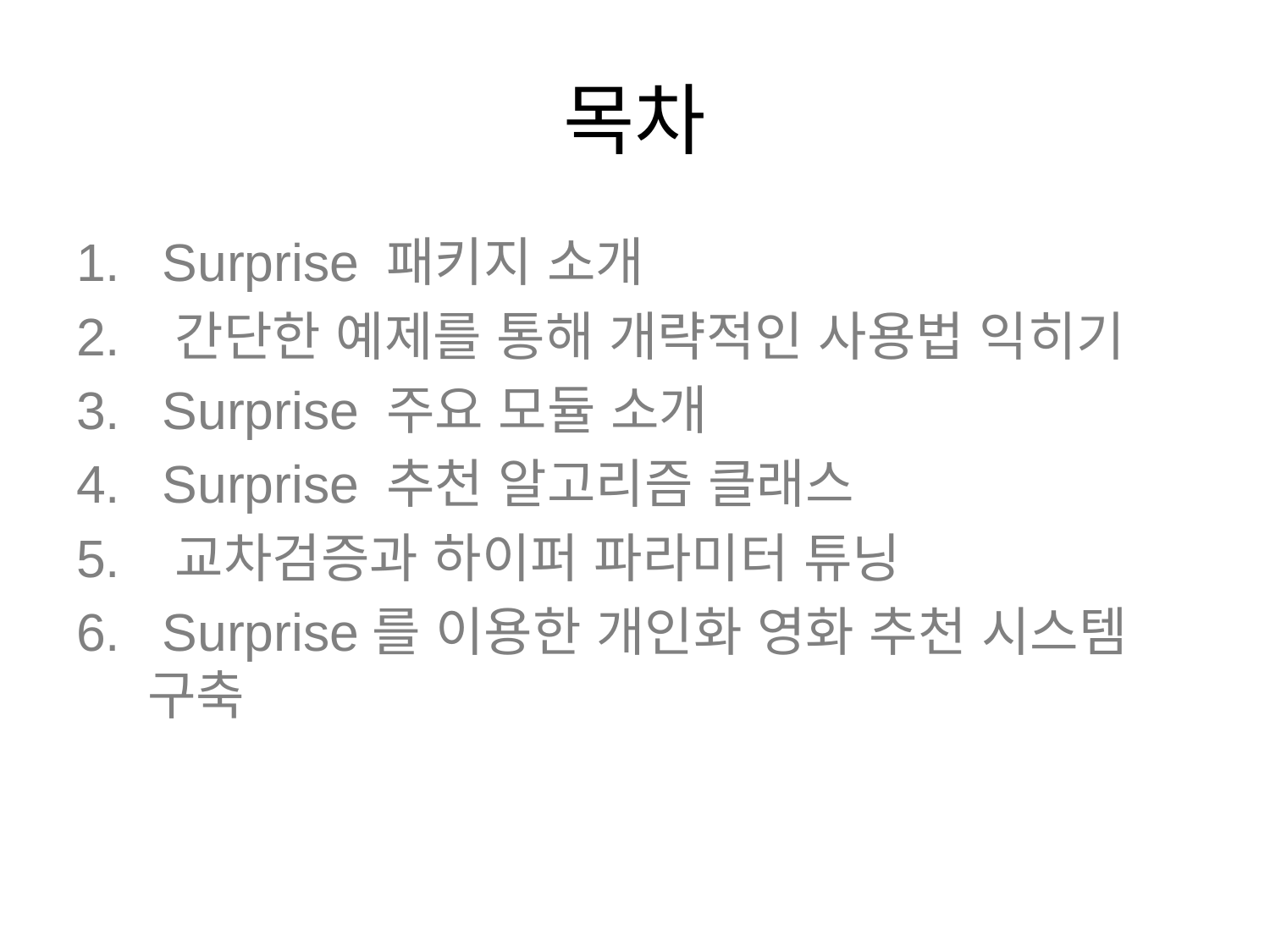

# 목차
 Surprise 패키지 소개
 간단한 예제를 통해 개략적인 사용법 익히기
 Surprise 주요 모듈 소개
 Surprise 추천 알고리즘 클래스
 교차검증과 하이퍼 파라미터 튜닝
 Surprise를 이용한 개인화 영화 추천 시스템 구축